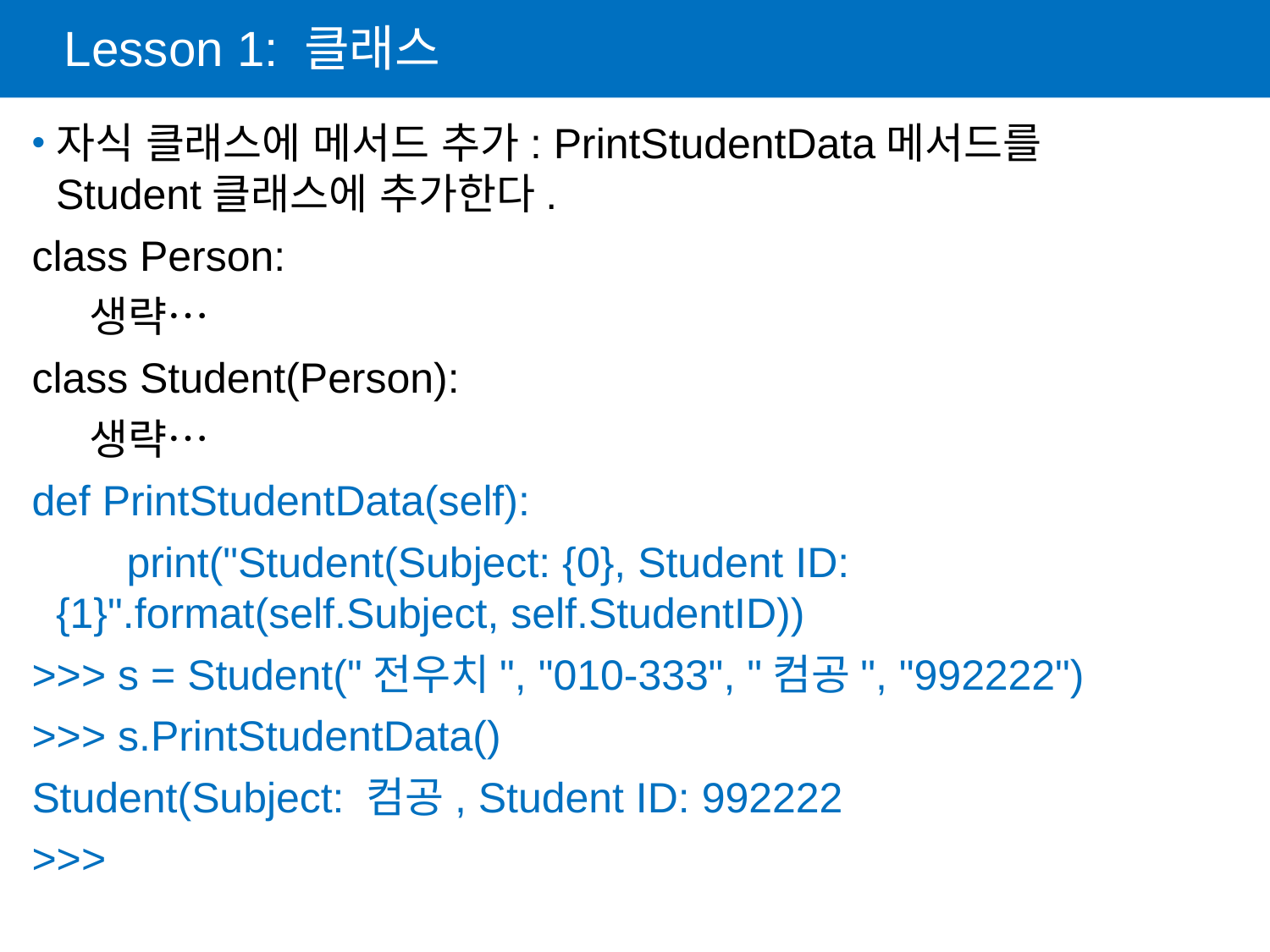

# Lesson 1: 클래스
자식 클래스에 메서드 추가: PrintStudentData메서드를 Student클래스에 추가한다.
class Person:
    생략…
class Student(Person):
    생략…
def PrintStudentData(self):
        print("Student(Subject: {0}, Student ID: {1}".format(self.Subject, self.StudentID))
>>> s = Student("전우치", "010-333", "컴공", "992222")
>>> s.PrintStudentData()
Student(Subject: 컴공, Student ID: 992222
>>>